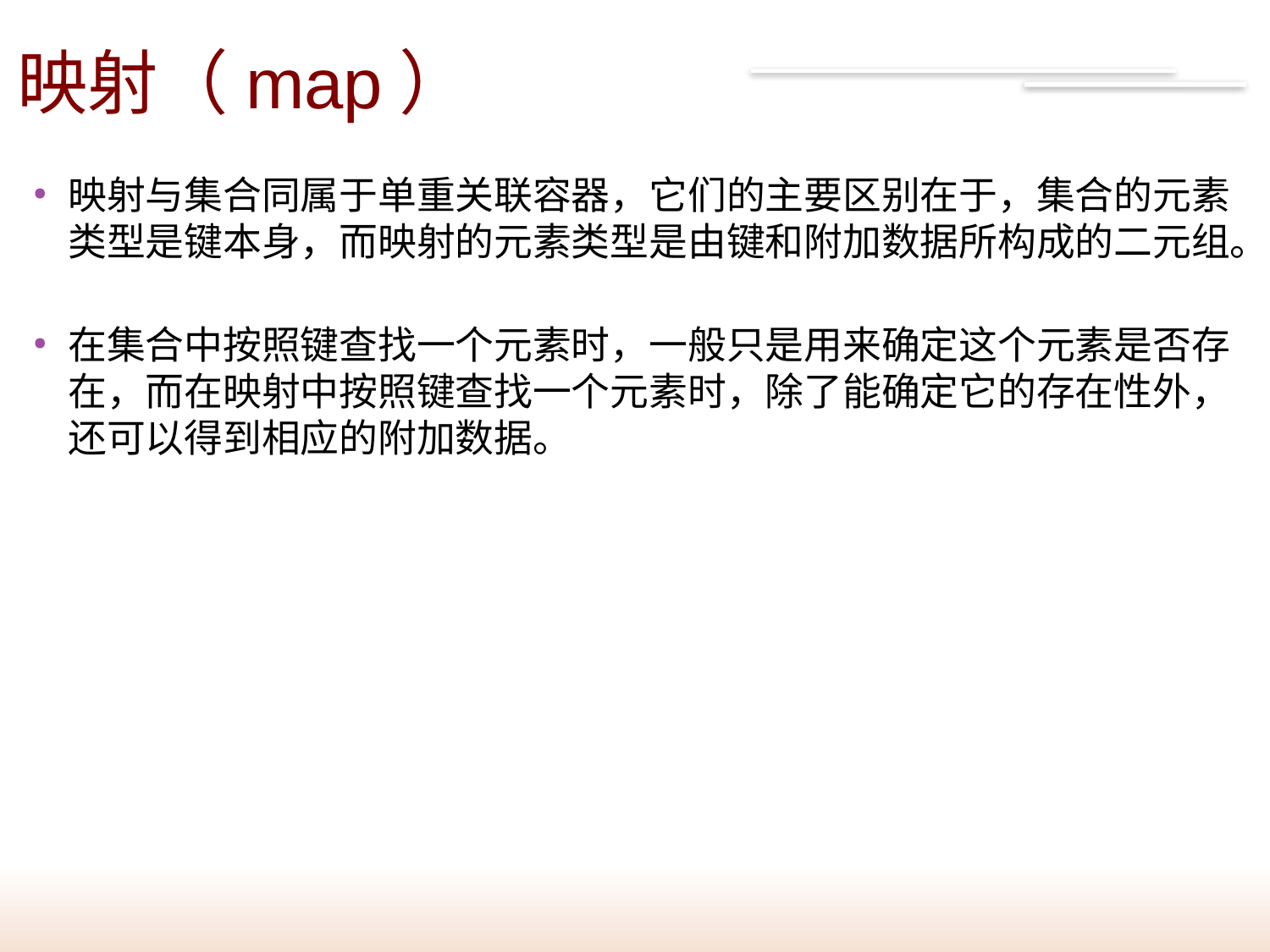

# 映射（map）
84
映射与集合同属于单重关联容器，它们的主要区别在于，集合的元素类型是键本身，而映射的元素类型是由键和附加数据所构成的二元组。

在集合中按照键查找一个元素时，一般只是用来确定这个元素是否存在，而在映射中按照键查找一个元素时，除了能确定它的存在性外，还可以得到相应的附加数据。